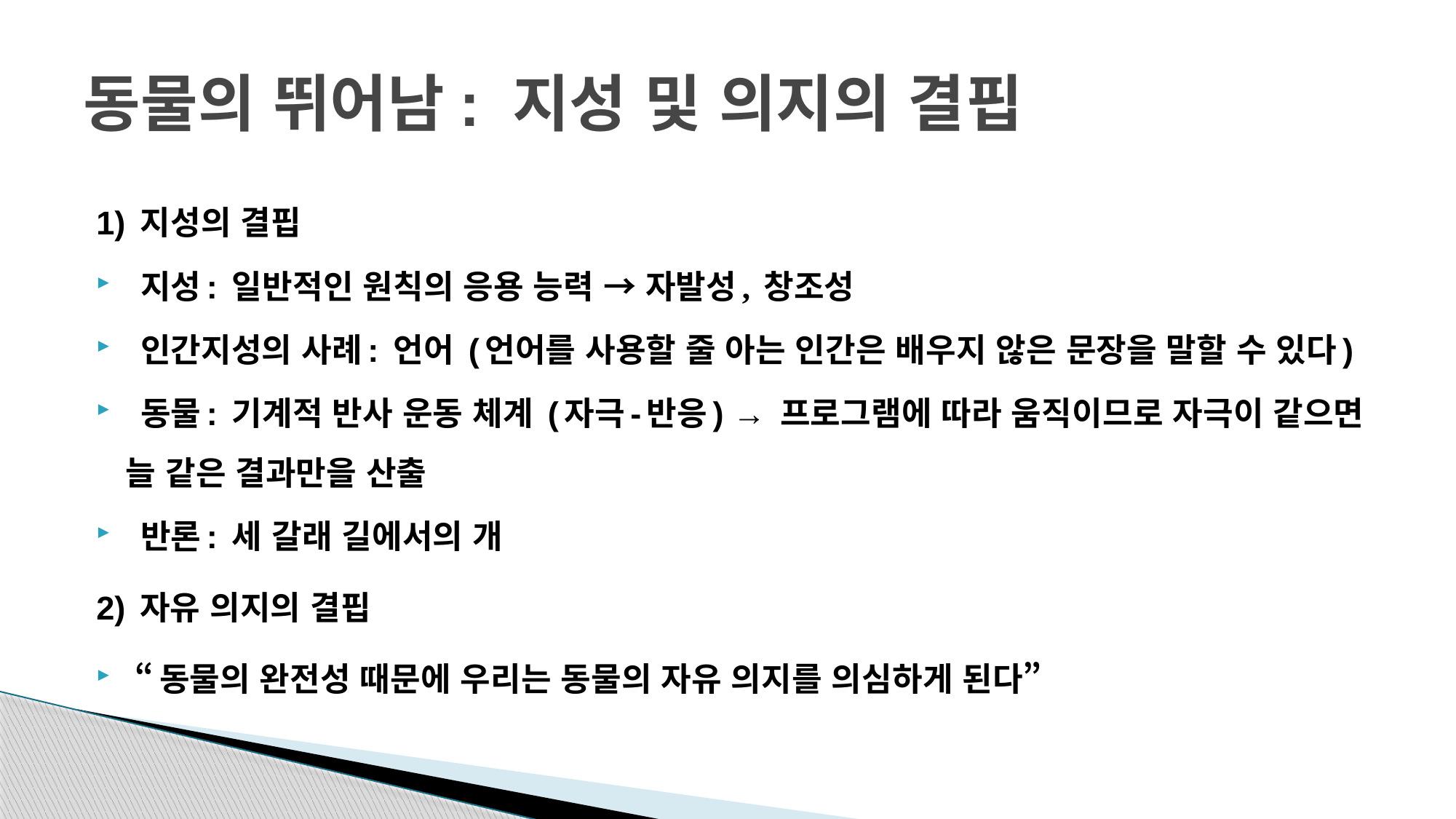

# 동물의 뛰어남: 지성 및 의지의 결핍
1) 지성의 결핍
 지성: 일반적인 원칙의 응용 능력 → 자발성, 창조성
 인간지성의 사례: 언어 (언어를 사용할 줄 아는 인간은 배우지 않은 문장을 말할 수 있다)
 동물: 기계적 반사 운동 체계 (자극-반응) → 프로그램에 따라 움직이므로 자극이 같으면 늘 같은 결과만을 산출
 반론: 세 갈래 길에서의 개
2) 자유 의지의 결핍
 “동물의 완전성 때문에 우리는 동물의 자유 의지를 의심하게 된다”